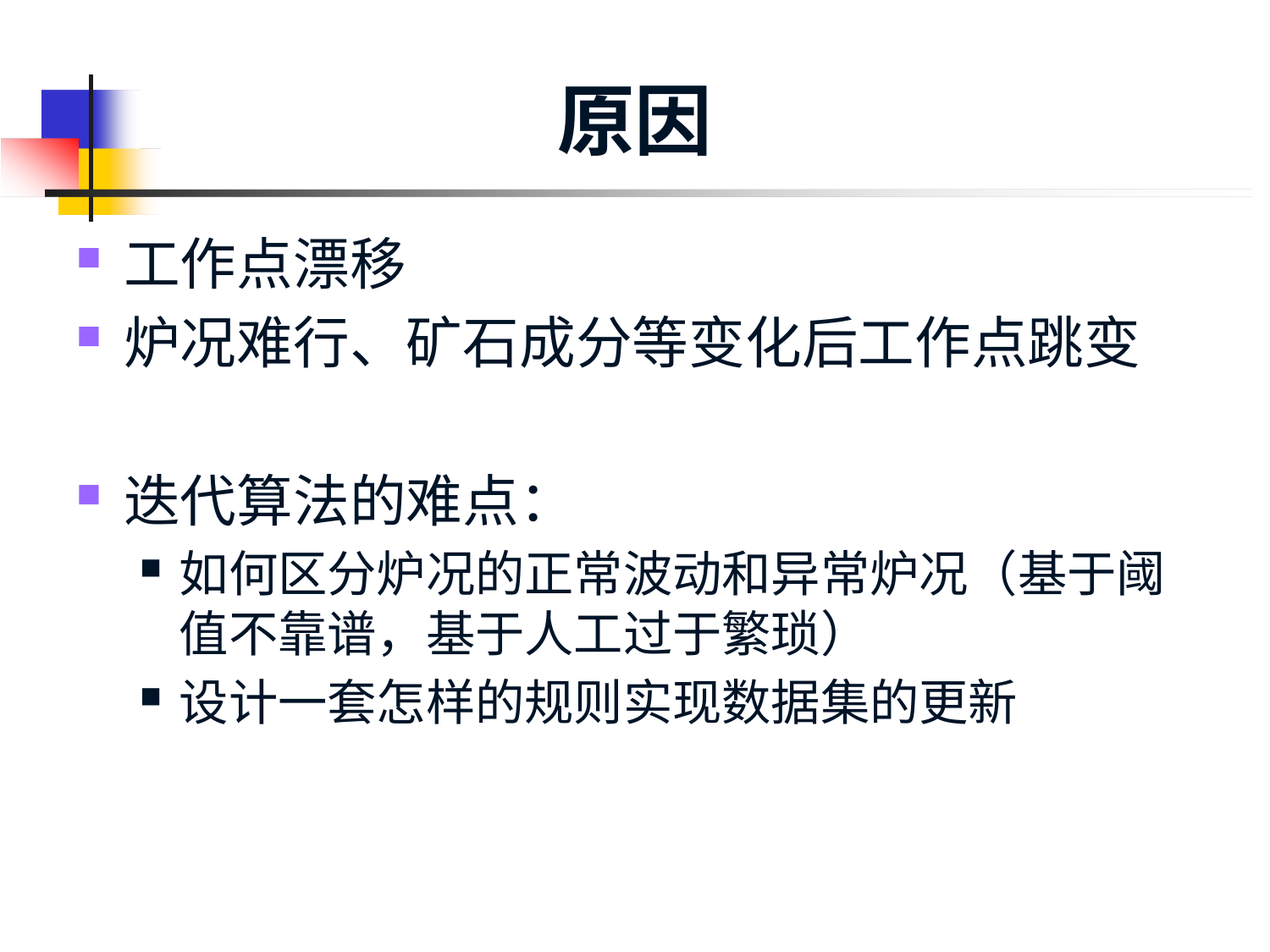

# 原因
工作点漂移
炉况难行、矿石成分等变化后工作点跳变

迭代算法的难点：
如何区分炉况的正常波动和异常炉况（基于阈值不靠谱，基于人工过于繁琐）
设计一套怎样的规则实现数据集的更新